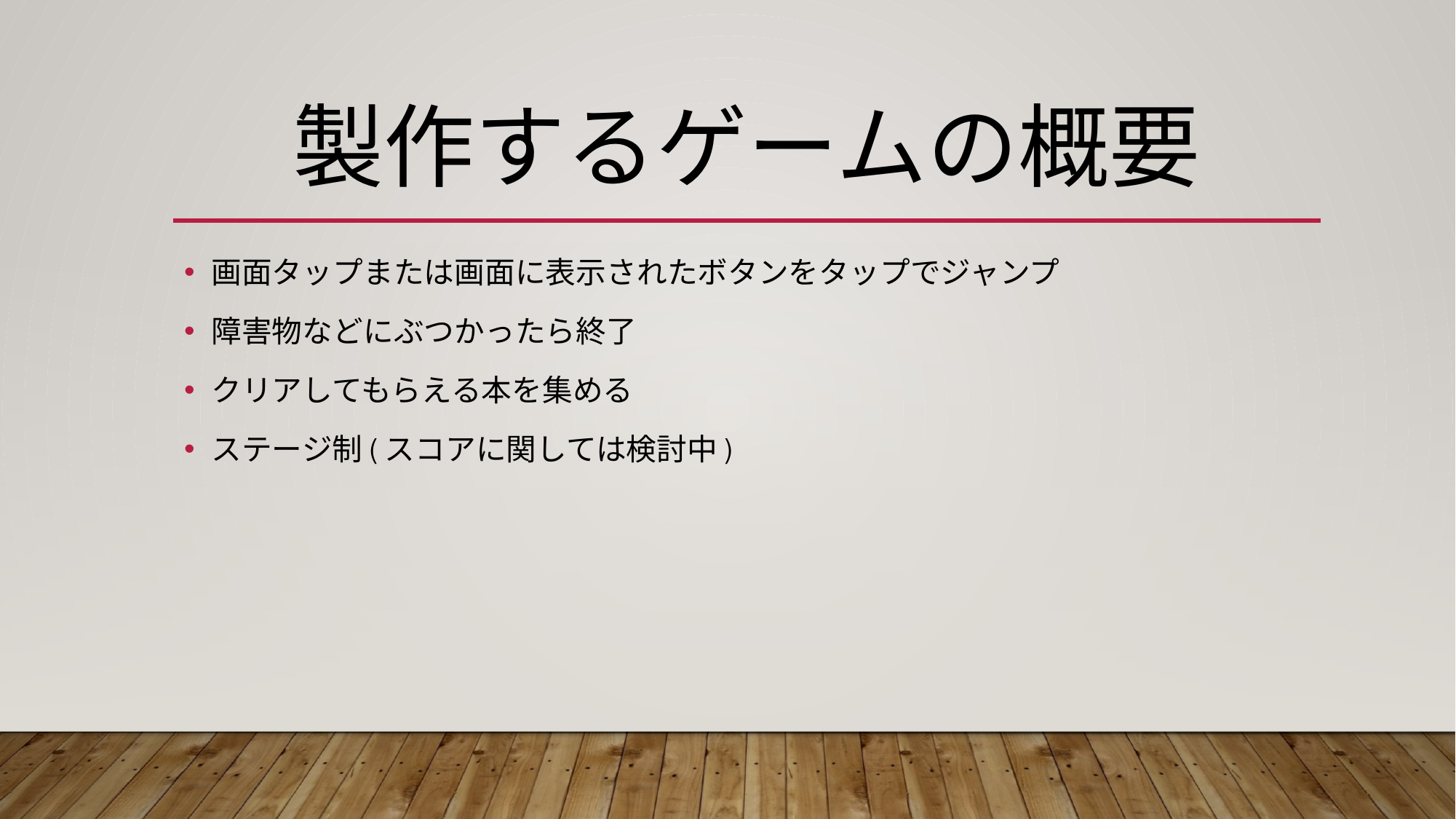

# 製作するゲームの概要
画面タップまたは画面に表示されたボタンをタップでジャンプ
障害物などにぶつかったら終了
クリアしてもらえる本を集める
ステージ制(スコアに関しては検討中)